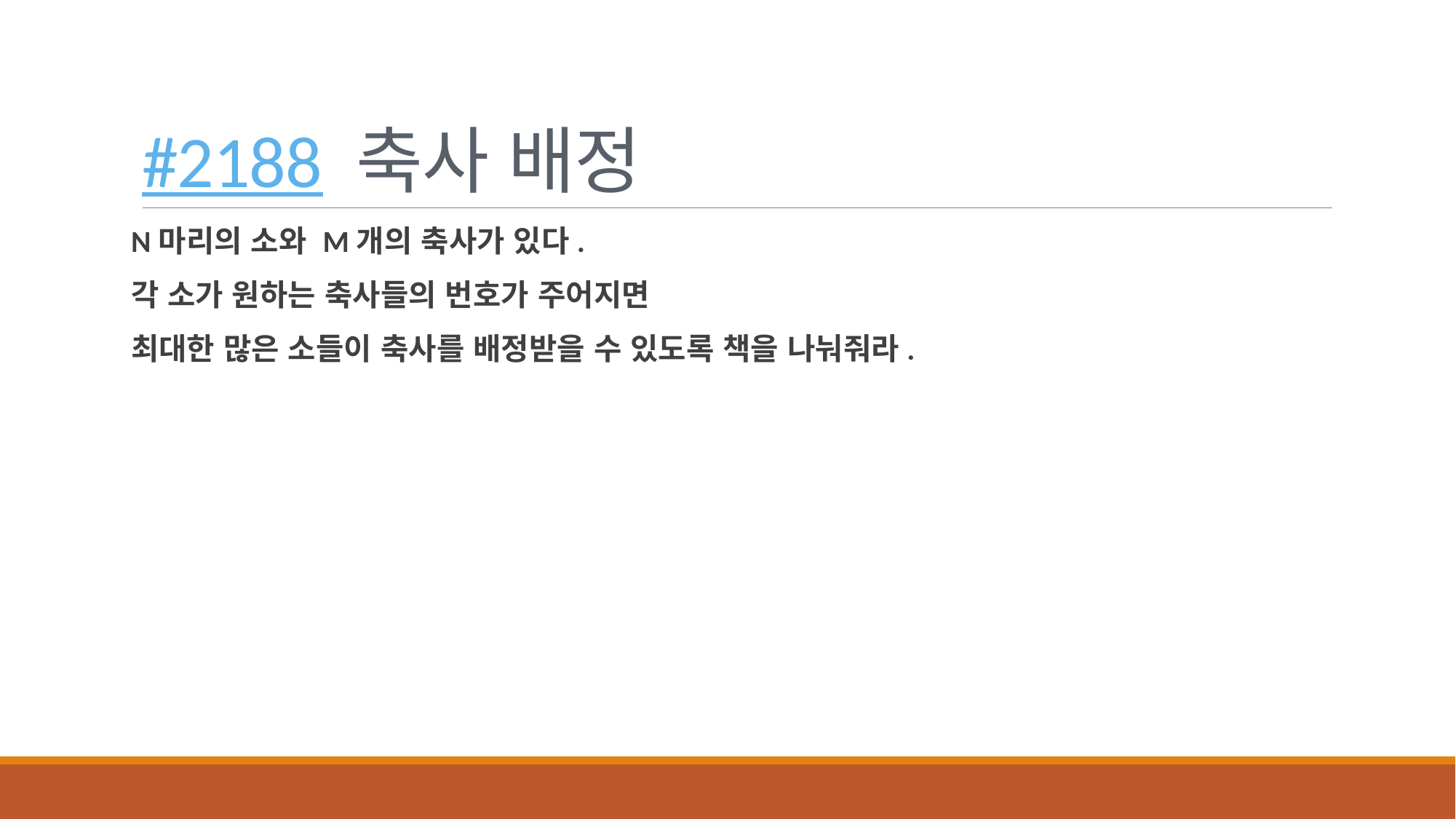

# #2188 축사 배정
N마리의 소와 M개의 축사가 있다.
각 소가 원하는 축사들의 번호가 주어지면
최대한 많은 소들이 축사를 배정받을 수 있도록 책을 나눠줘라.